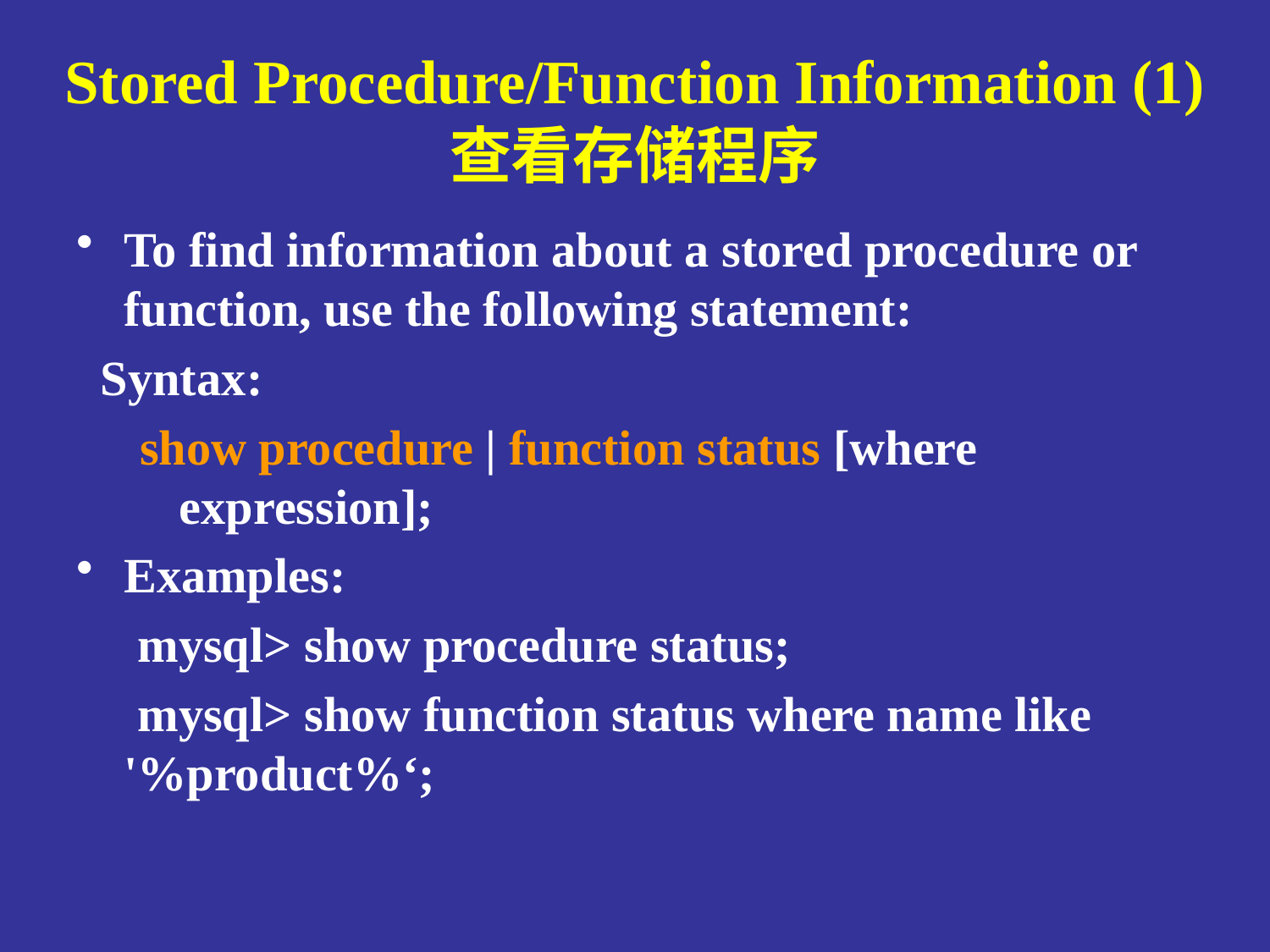

# Stored Procedure/Function Information (1) 查看存储程序
To find information about a stored procedure or function, use the following statement:
  Syntax:
show procedure | function status [where expression];
Examples:
     mysql> show procedure status;
     mysql> show function status where name like '%product%‘;